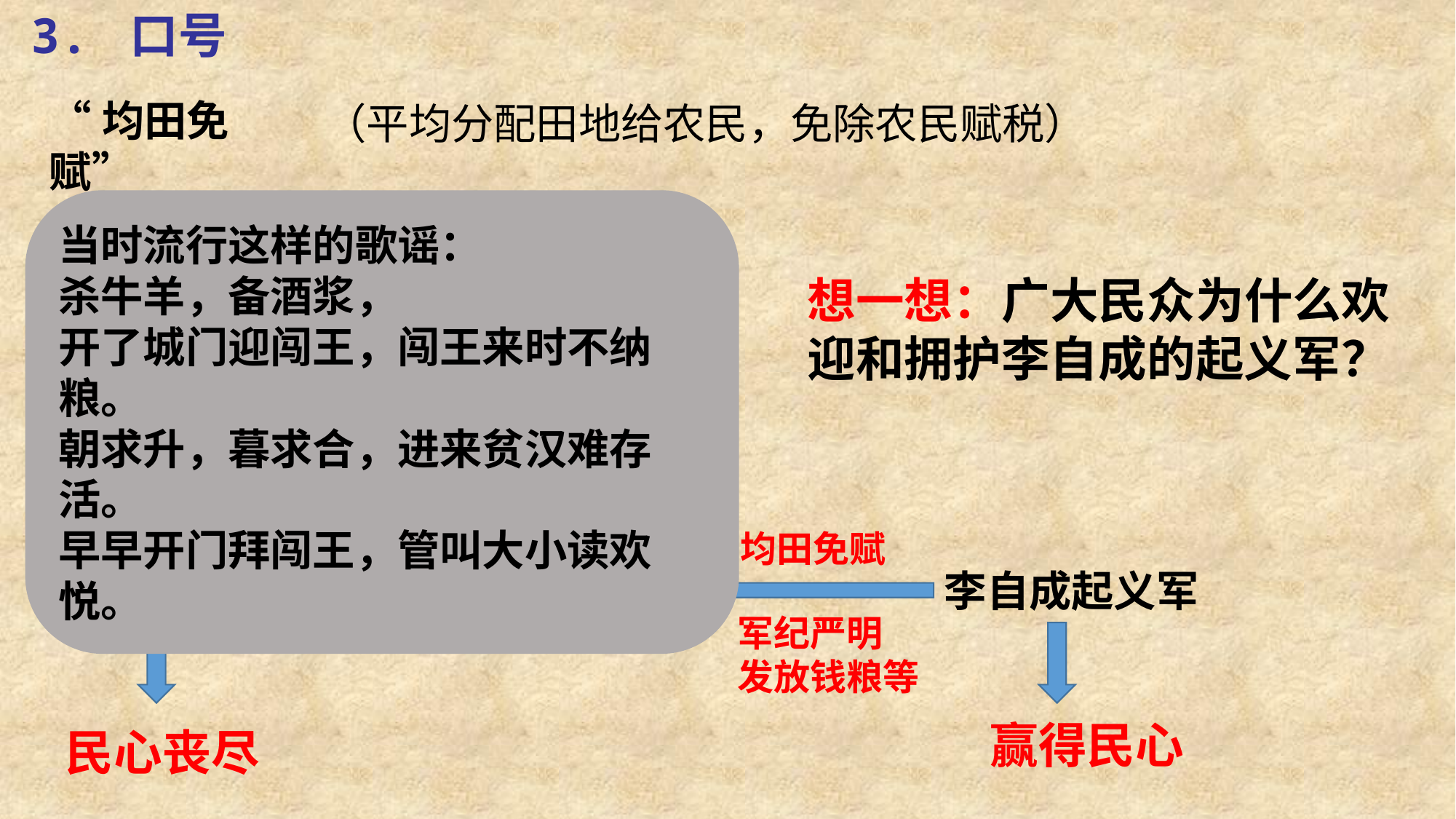

3. 口号
“均田免赋”
（平均分配田地给农民，免除农民赋税）
当时流行这样的歌谣：
杀牛羊，备酒浆，
开了城门迎闯王，闯王来时不纳粮。
朝求升，暮求合，进来贫汉难存活。
早早开门拜闯王，管叫大小读欢悦。
想一想：广大民众为什么欢迎和拥护李自成的起义军？
均田免赋
土地兼并
李自成起义军
明朝政府
广大人民

不断加赋
军纪严明
发放钱粮等

赢得民心
民心丧尽